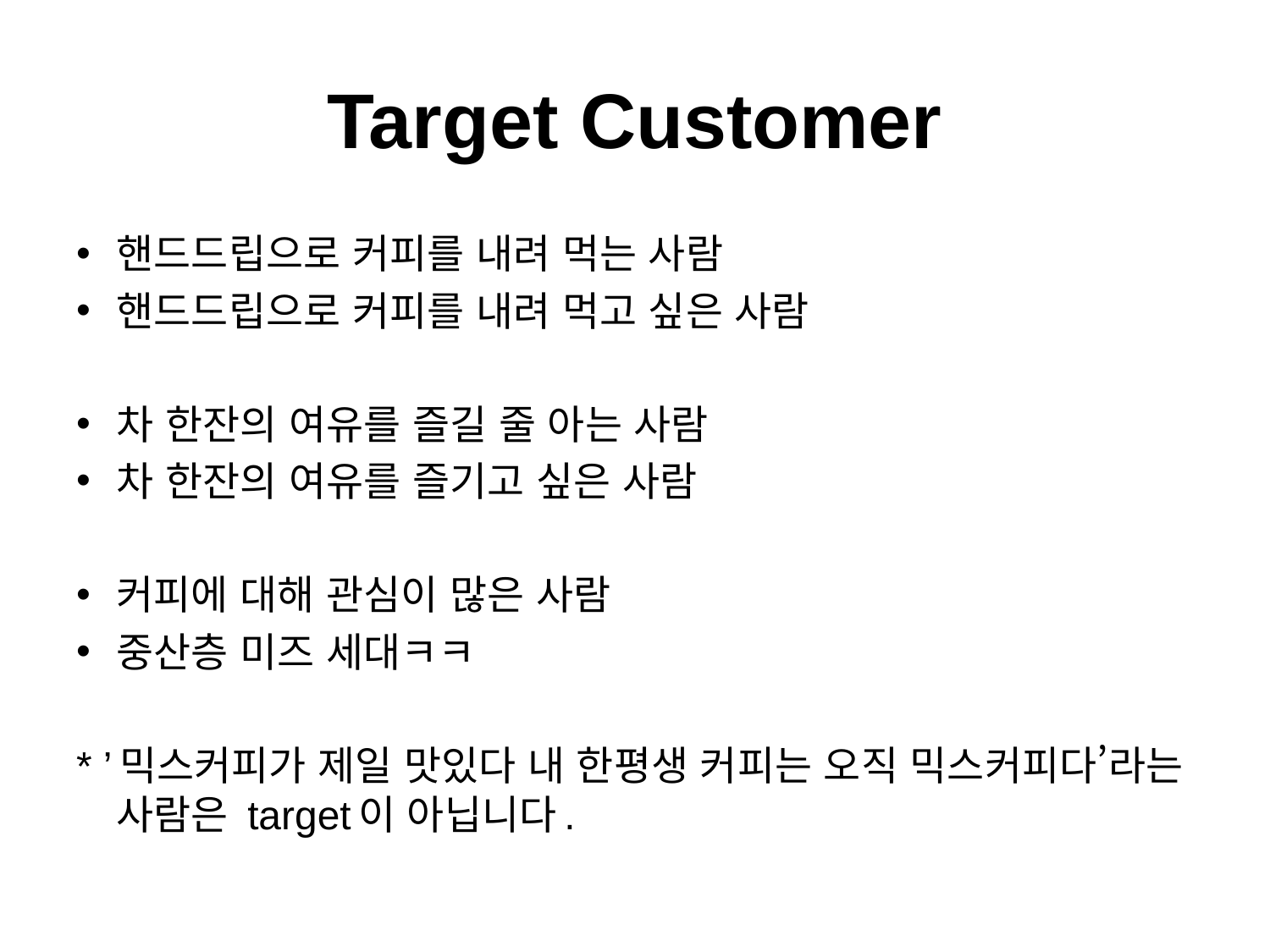

# Target Customer
핸드드립으로 커피를 내려 먹는 사람
핸드드립으로 커피를 내려 먹고 싶은 사람

차 한잔의 여유를 즐길 줄 아는 사람
차 한잔의 여유를 즐기고 싶은 사람

커피에 대해 관심이 많은 사람
중산층 미즈 세대ㅋㅋ

* ’믹스커피가 제일 맛있다 내 한평생 커피는 오직 믹스커피다’라는 사람은 target이 아닙니다.